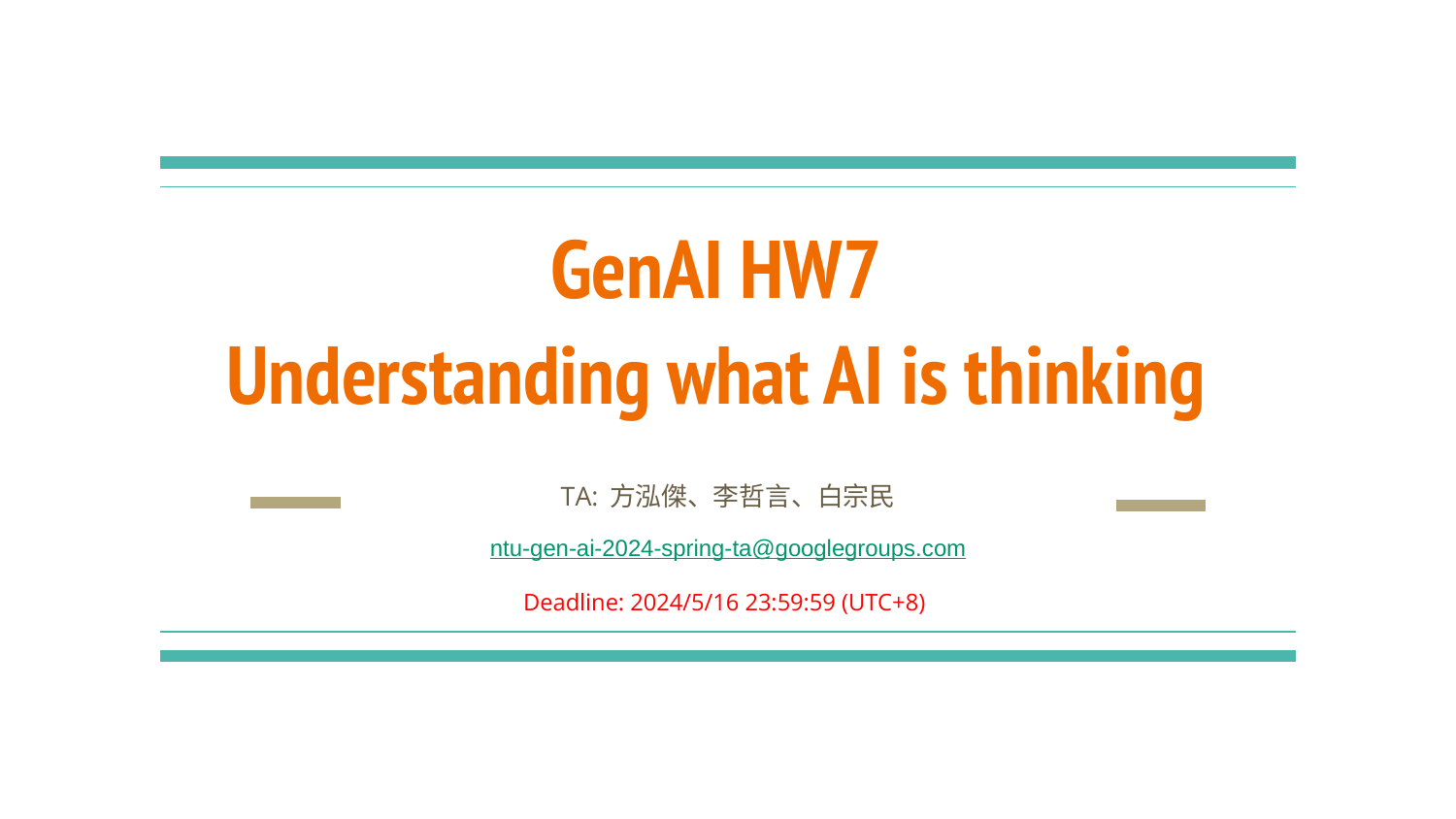

# GenAI HW7
Understanding what AI is thinking
TA: 方泓傑、李哲言、白宗民
ntu-gen-ai-2024-spring-ta@googlegroups.com

Deadline: 2024/5/16 23:59:59 (UTC+8)